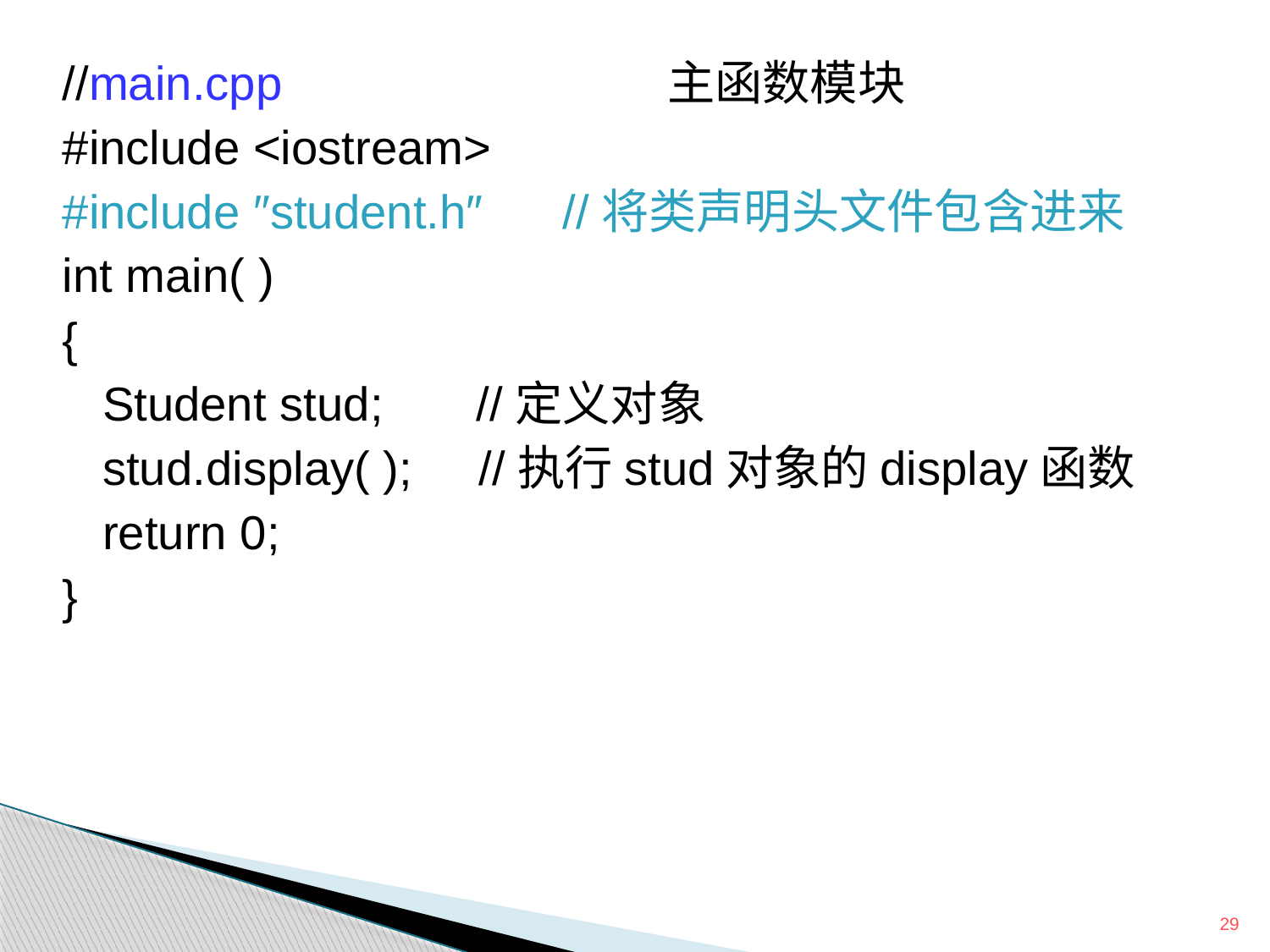

//main.cpp                            主函数模块
#include <iostream>
#include ″student.h″      //将类声明头文件包含进来
int main( )
{
   Student stud;       //定义对象
   stud.display( );     //执行stud对象的display函数
   return 0;
}

29